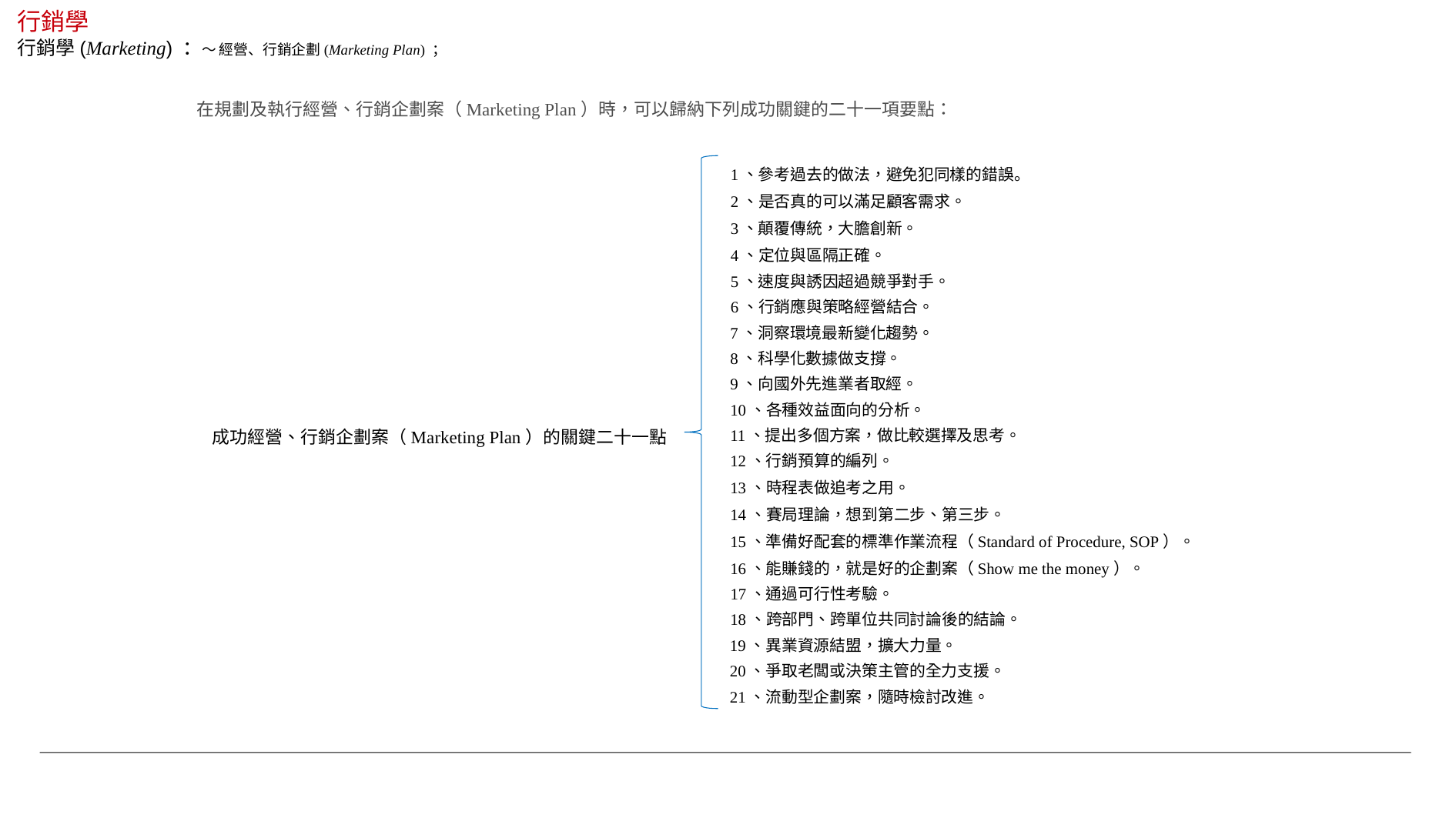

行銷學
行銷學(Marketing) ：～ 經營、行銷企劃(Marketing Plan) ；
在規劃及執行經營、行銷企劃案（Marketing Plan）時，可以歸納下列成功關鍵的二十一項要點：
1、參考過去的做法，避免犯同樣的錯誤。

2、是否真的可以滿足顧客需求。
3、顛覆傳統，大膽創新。
4、定位與區隔正確。
5、速度與誘因超過競爭對手。
6、行銷應與策略經營結合。
7、洞察環境最新變化趨勢。
8、科學化數據做支撐。
9、向國外先進業者取經。
10、各種效益面向的分析。
成功經營、行銷企劃案（Marketing Plan）的關鍵二十一點
11、提出多個方案，做比較選擇及思考。
12、行銷預算的編列。
13、時程表做追考之用。
14、賽局理論，想到第二步、第三步。
15、準備好配套的標準作業流程（Standard of Procedure, SOP）。
16、能賺錢的，就是好的企劃案（Show me the money）。
17、通過可行性考驗。
18、跨部門、跨單位共同討論後的結論。
19、異業資源結盟，擴大力量。
20、爭取老闆或決策主管的全力支援。
21、流動型企劃案，隨時檢討改進。